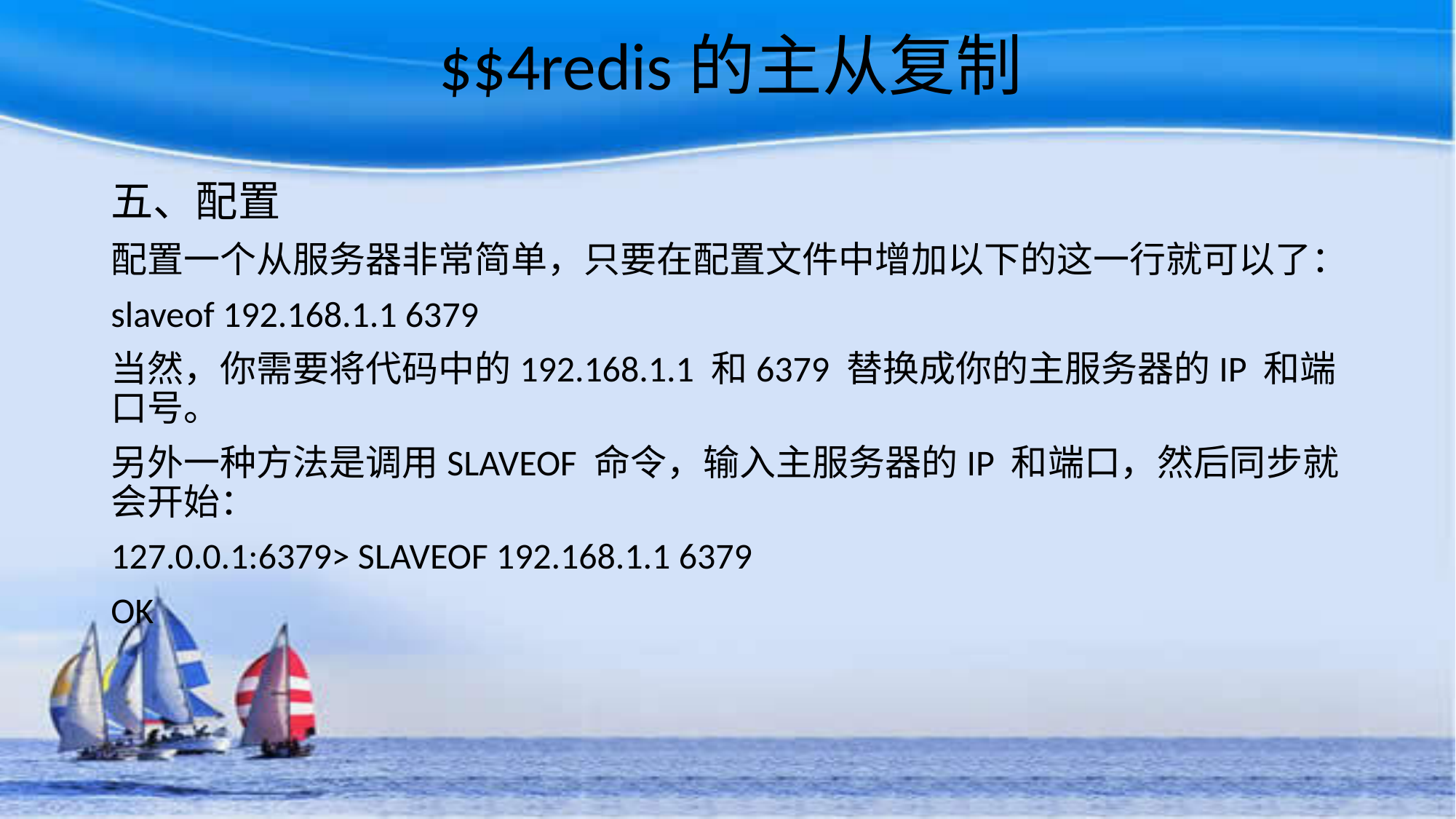

# $$4redis的主从复制
五、配置
配置一个从服务器非常简单，只要在配置文件中增加以下的这一行就可以了：
slaveof 192.168.1.1 6379
当然，你需要将代码中的192.168.1.1 和6379 替换成你的主服务器的IP 和端口号。
另外一种方法是调用SLAVEOF 命令，输入主服务器的IP 和端口，然后同步就会开始：
127.0.0.1:6379> SLAVEOF 192.168.1.1 6379
OK